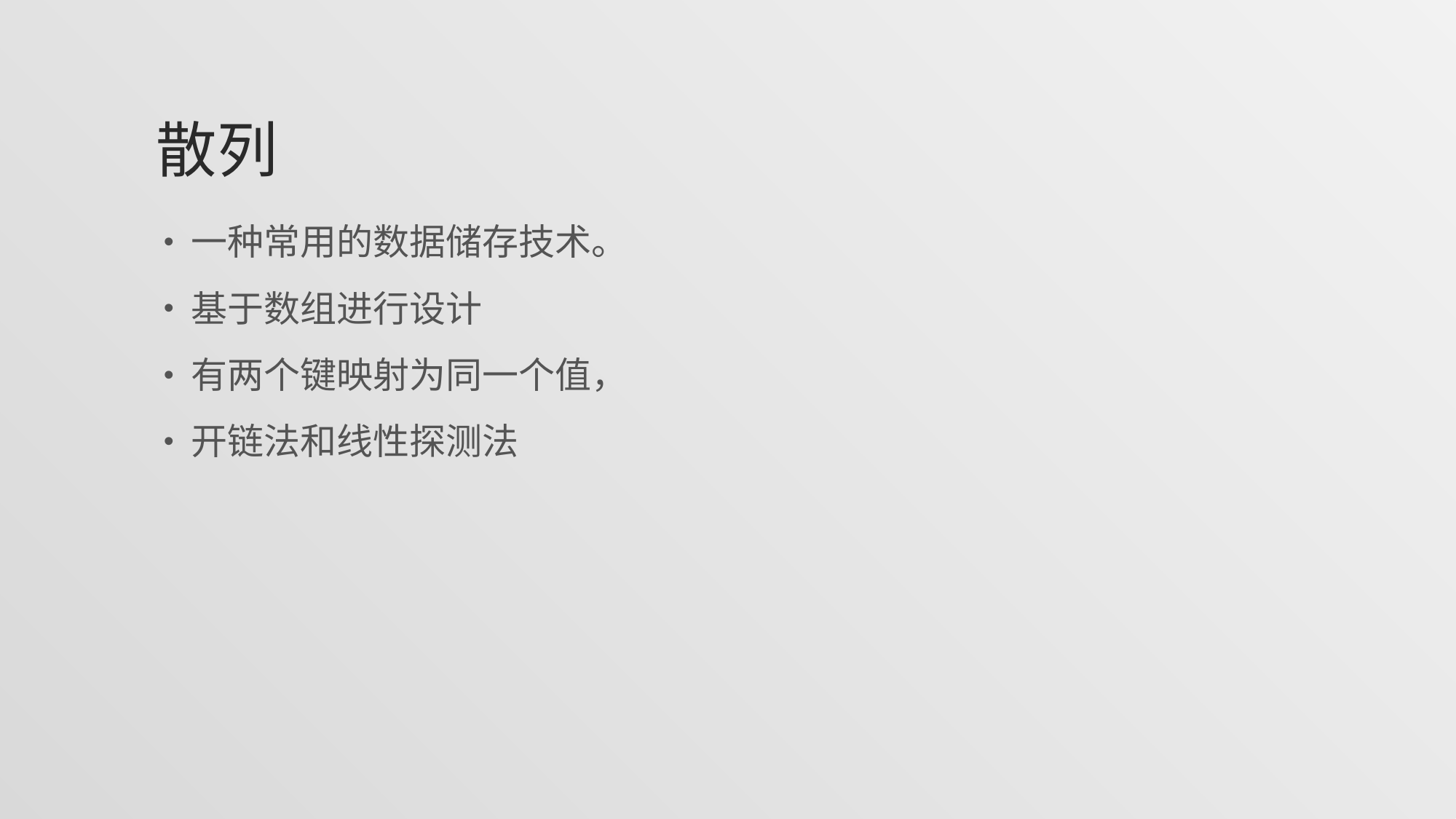

# 散列
一种常用的数据储存技术。
基于数组进行设计
有两个键映射为同一个值，
开链法和线性探测法